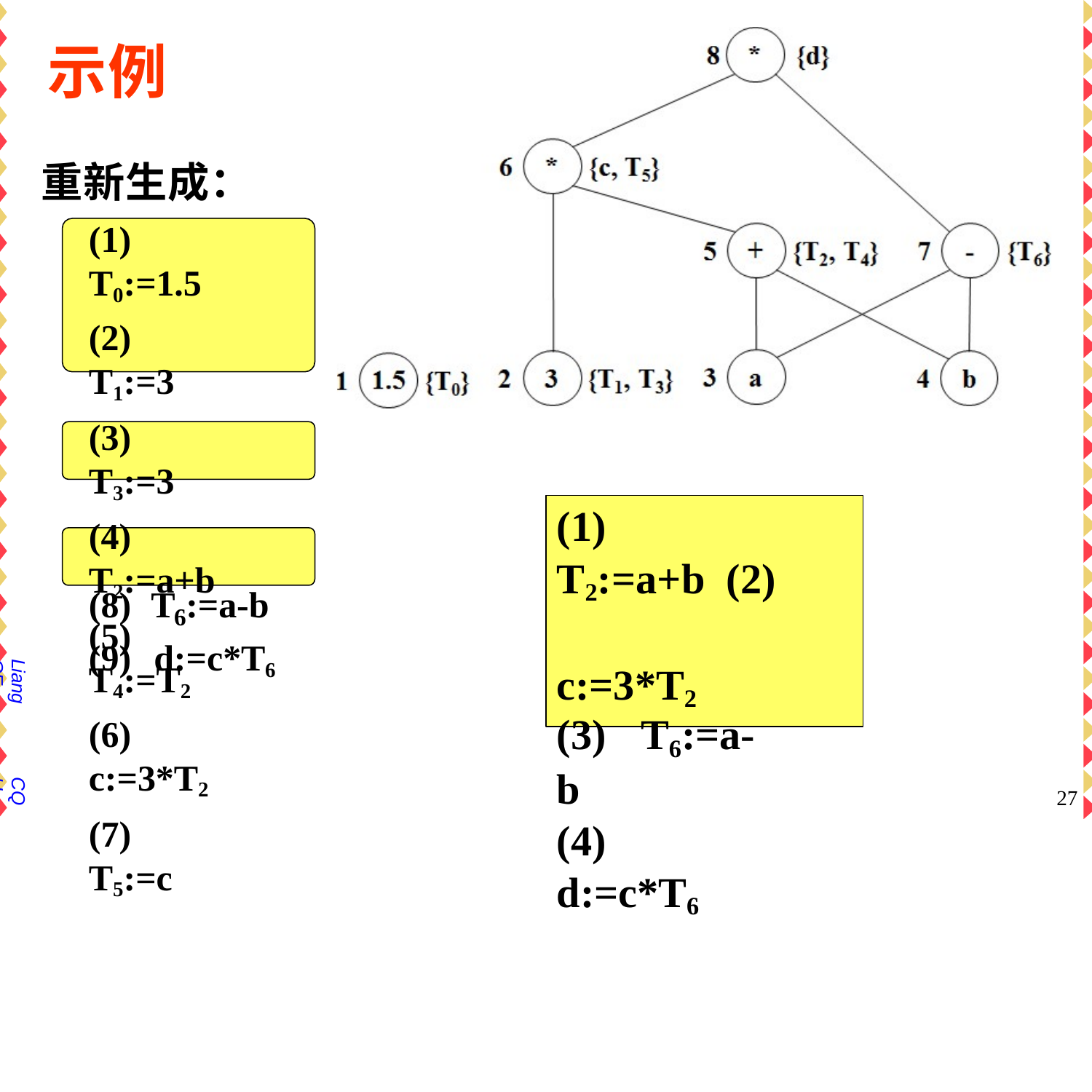

# 示例
重新生成：
(1)	T0:=1.5
(2)	T1:=3
(3)	T3:=3
(4)	T2:=a+b
(5)	T4:=T2
(6)	c:=3*T2
(7)	T5:=c

(1)	T2:=a+b  (2)	c:=3*T2
(3)	T6:=a-b
(4)	d:=c*T6

(8)	T :=a-b
6
(9)	d:=c*T6
Liang GE
CQU
27